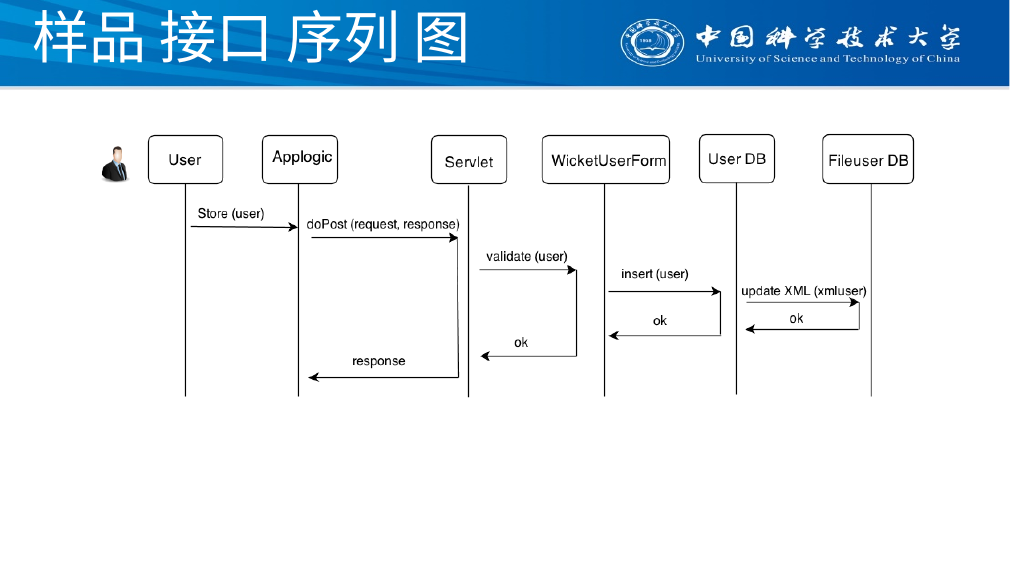

# 样品 接口 序列 图

图:样品序列 图